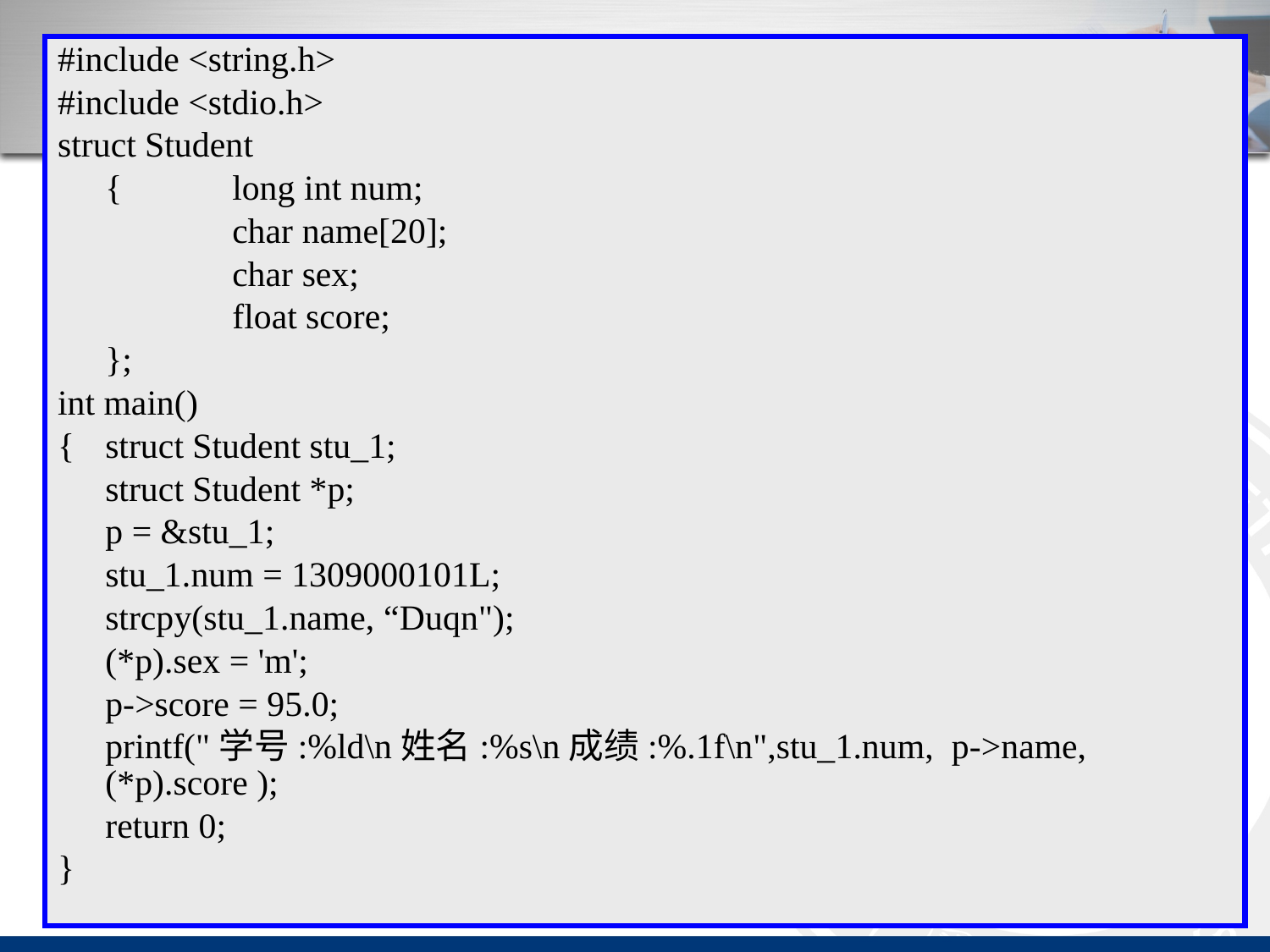

#include <string.h>
#include <stdio.h>
struct Student
	{	long int num;
		char name[20];
		char sex;
		float score;
	};
int main()
{	struct Student stu_1;
	struct Student *p;
	p = &stu_1;
	stu_1.num = 1309000101L;
	strcpy(stu_1.name, “Duqn");
	(*p).sex = 'm';
	p->score = 95.0;
	printf("学号:%ld\n姓名:%s\n成绩:%.1f\n",stu_1.num,  p->name,  (*p).score );
	return 0;
}
# 程序举例